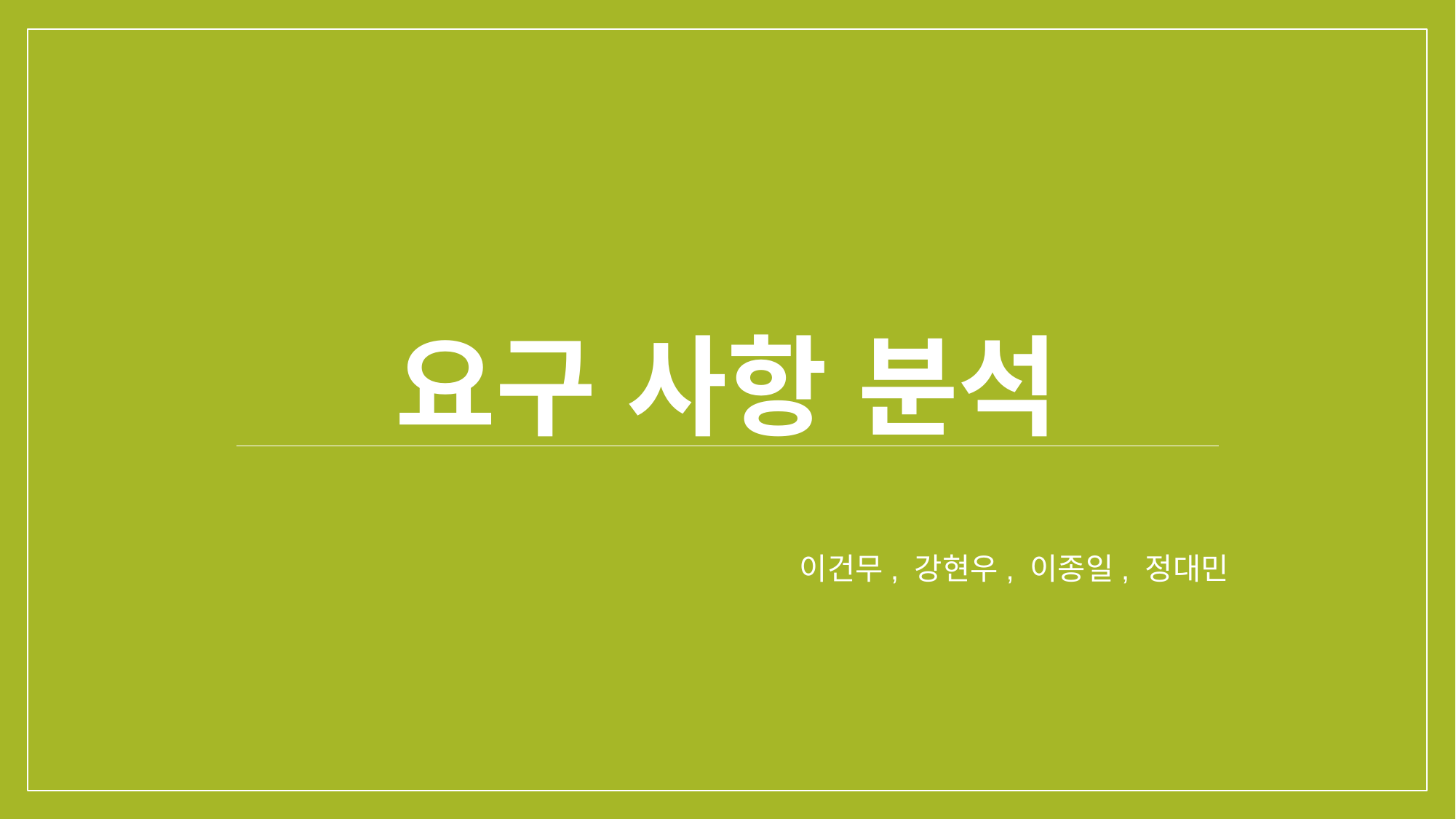

# 요구 사항 분석
이건무, 강현우, 이종일, 정대민